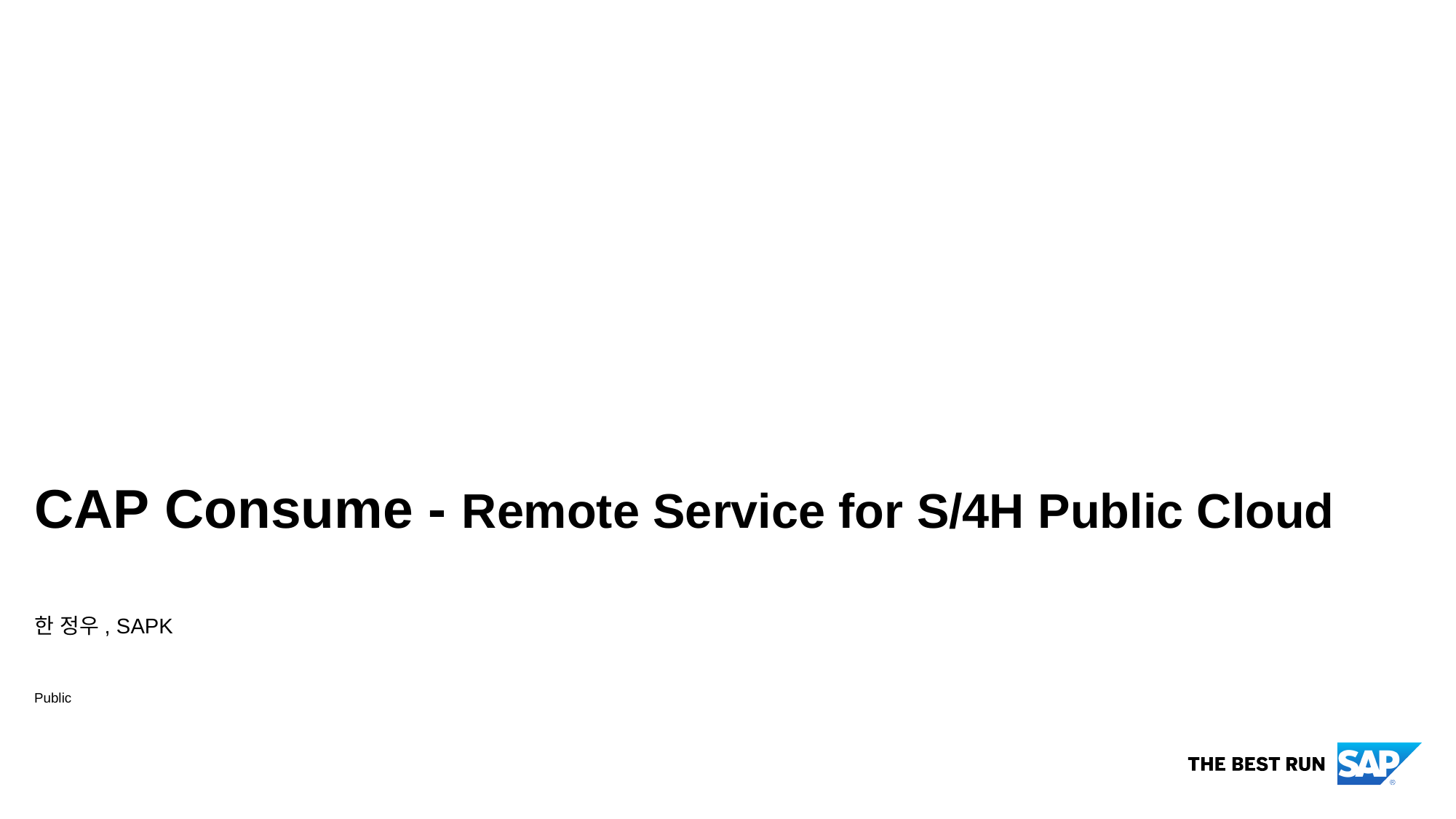

# CAP Consume - Remote Service for S/4H Public Cloud
한 정우, SAPK